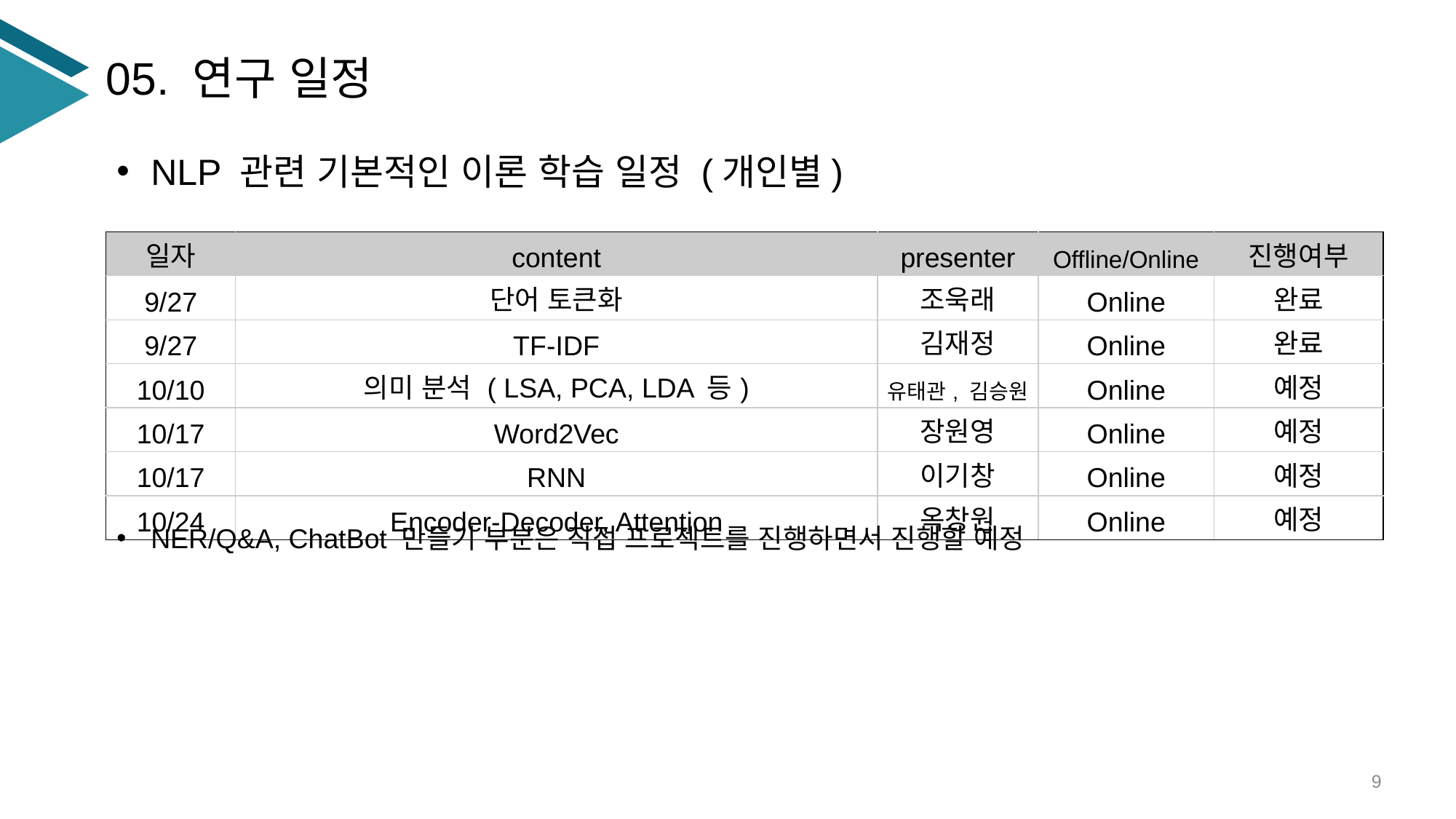

05. 연구 일정

NLP 관련 기본적인 이론 학습 일정 (개인별)
| 일자 | content | presenter | Offline/Online | 진행여부 |
| --- | --- | --- | --- | --- |
| 9/27 | 단어 토큰화 | 조욱래 | Online | 완료 |
| 9/27 | TF-IDF | 김재정 | Online | 완료 |
| 10/10 | 의미 분석 ( LSA, PCA, LDA 등) | 유태관, 김승원 | Online | 예정 |
| 10/17 | Word2Vec | 장원영 | Online | 예정 |
| 10/17 | RNN | 이기창 | Online | 예정 |
| 10/24 | Encoder-Decoder, Attention | 옥창원 | Online | 예정 |
NER/Q&A, ChatBot 만들기 부분은 직접 프로젝트를 진행하면서 진행할 예정
9